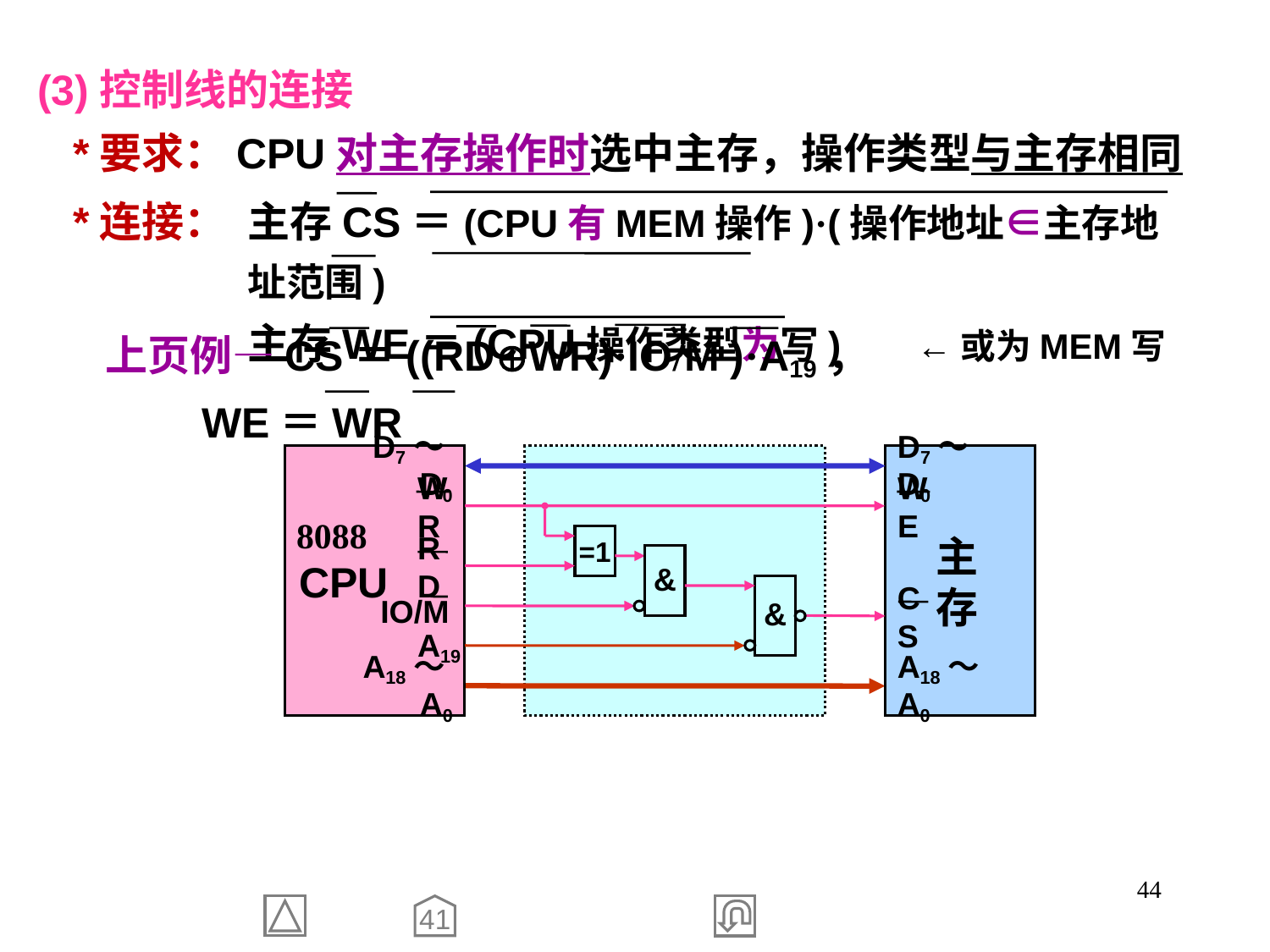

(3)控制线的连接
   *要求：CPU对主存操作时选中主存，操作类型与主存相同
   *连接：
主存CS＝(CPU有MEM操作)·(操作地址∈主存地址范围)
主存WE＝(CPU操作类型为写)       ←或为MEM写

     上页例—CS＝((RD⊕WR)·IO/M )·A19，
             WE＝WR

 8088
 CPU

D7～D0

    主
    存
D7～D0

WR
WE

RD

CS
IO/M

A19
A18～A0
A18～A0

=1

&

&

44
41